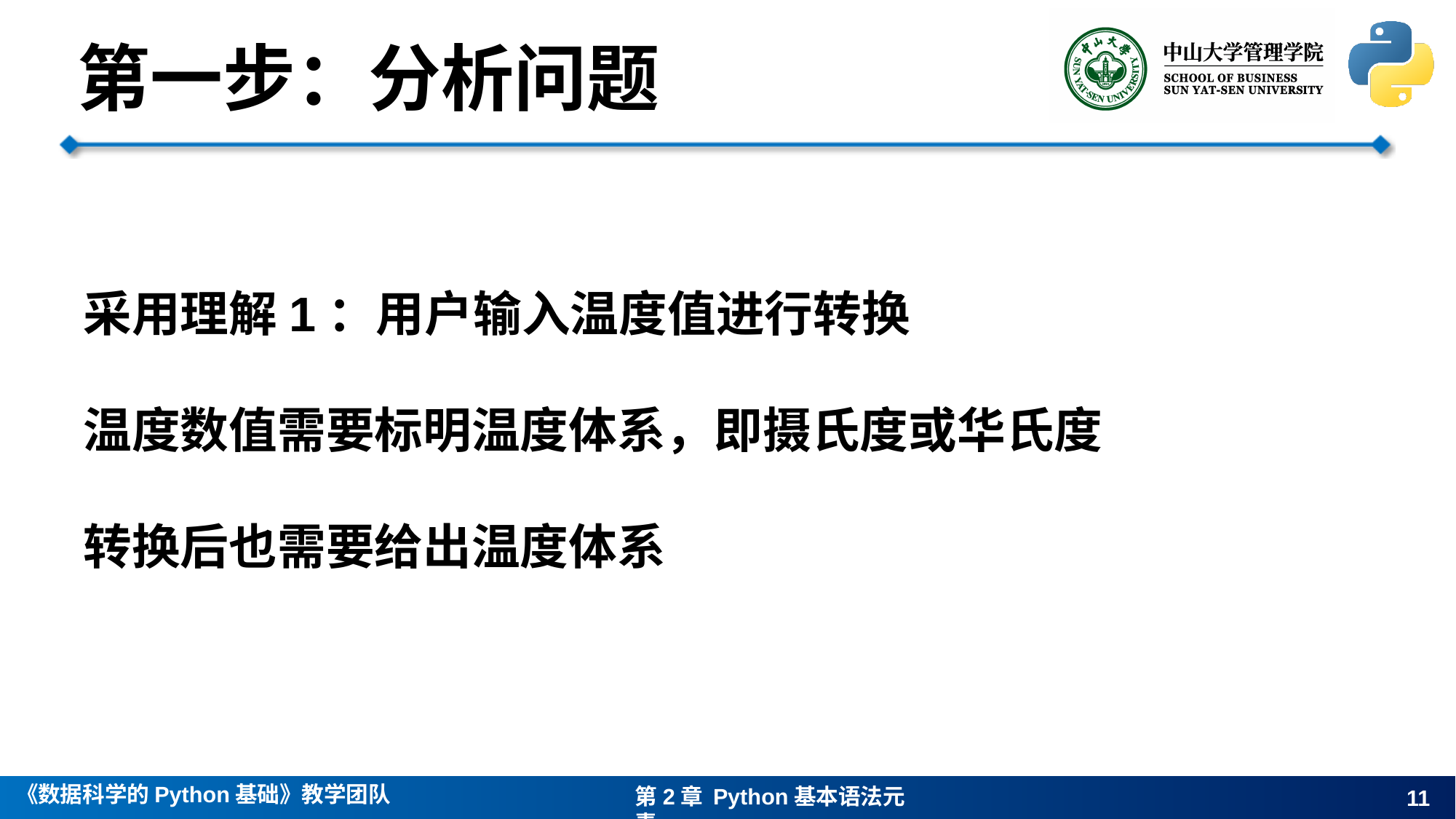

第一步：分析问题
采用理解1：用户输入温度值进行转换
温度数值需要标明温度体系，即摄氏度或华氏度
转换后也需要给出温度体系